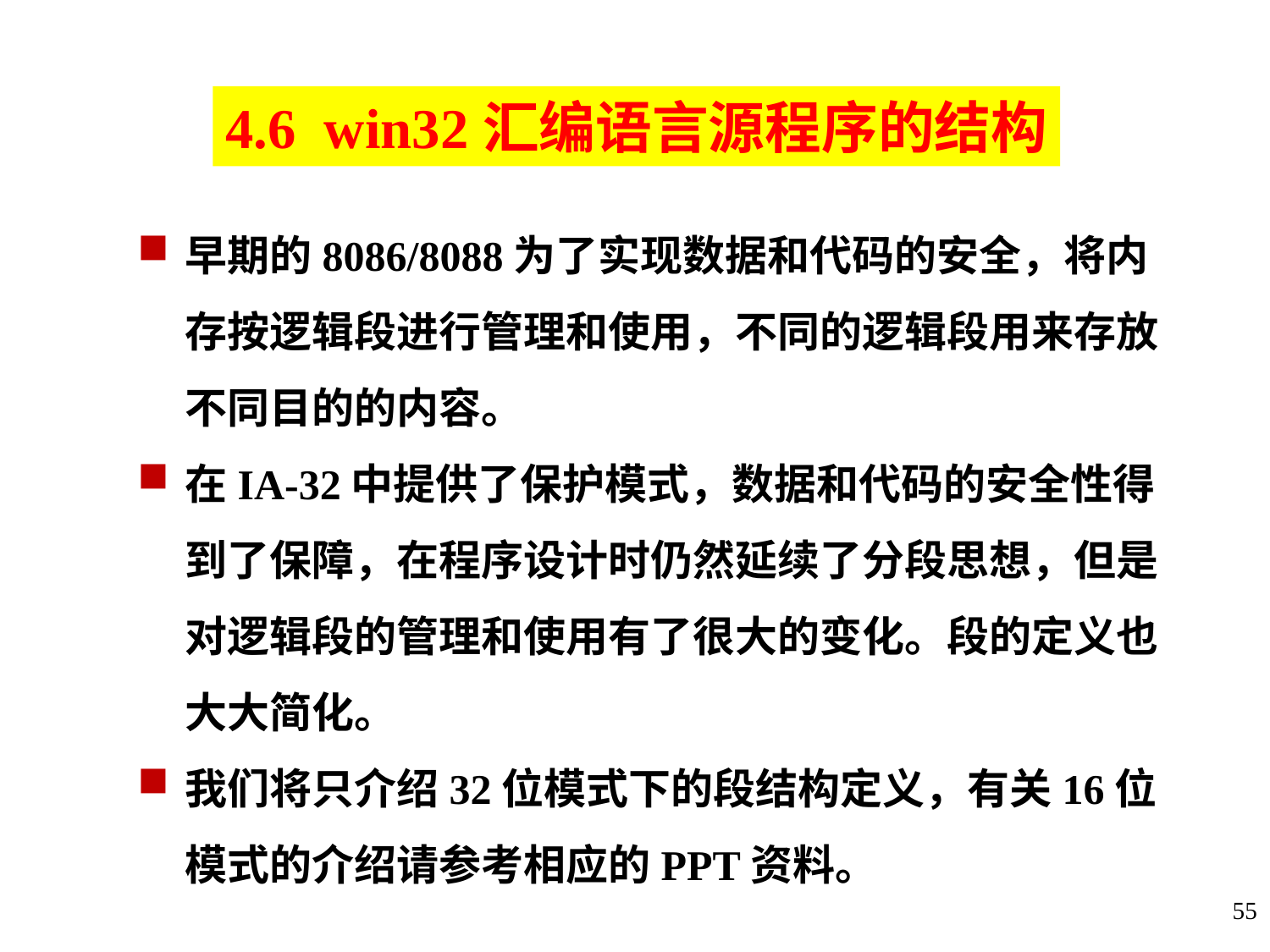

4.6  win32汇编语言源程序的结构
早期的8086/8088为了实现数据和代码的安全，将内存按逻辑段进行管理和使用，不同的逻辑段用来存放不同目的的内容。
在IA-32中提供了保护模式，数据和代码的安全性得到了保障，在程序设计时仍然延续了分段思想，但是对逻辑段的管理和使用有了很大的变化。段的定义也大大简化。
我们将只介绍32位模式下的段结构定义，有关16位模式的介绍请参考相应的PPT资料。
55